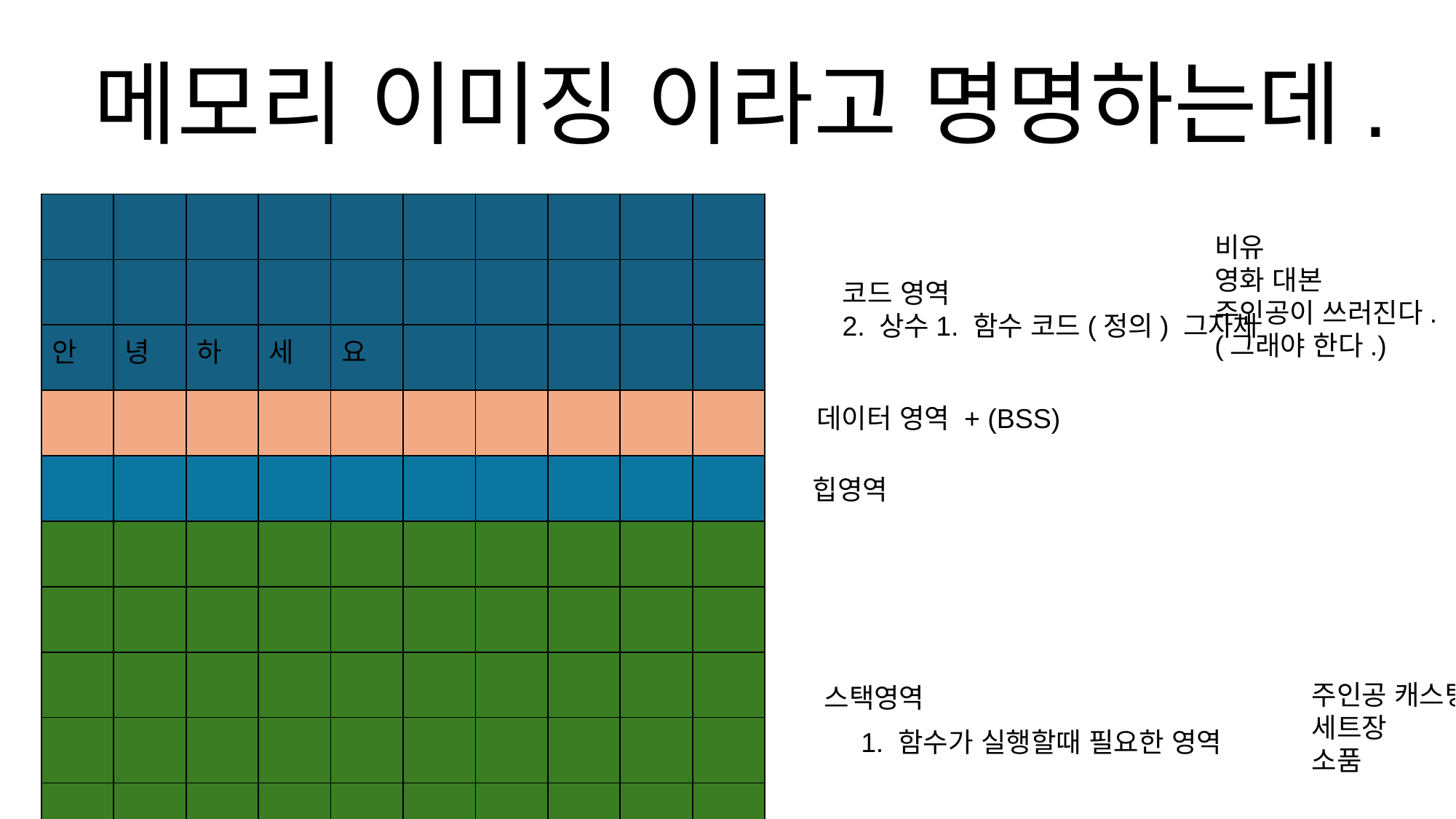

메모리 이미징 이라고 명명하는데.
|  |  |  |  |  |  |  |  |  |  |
| --- | --- | --- | --- | --- | --- | --- | --- | --- | --- |
|  |  |  |  |  |  |  |  |  |  |
| 안 | 녕 | 하 | 세 | 요 |  |  |  |  |  |
|  |  |  |  |  |  |  |  |  |  |
|  |  |  |  |  |  |  |  |  |  |
|  |  |  |  |  |  |  |  |  |  |
|  |  |  |  |  |  |  |  |  |  |
|  |  |  |  |  |  |  |  |  |  |
|  |  |  |  |  |  |  |  |  |  |
|  |  |  |  |  |  |  |  |  |  |
비유
영화 대본
주인공이 쓰러진다.
(그래야 한다.)
코드 영역
2. 상수1. 함수 코드(정의) 그자체

데이터 영역 + (BSS)
힙영역
주인공 캐스팅
세트장
소품
스택영역
1. 함수가 실행할때 필요한 영역